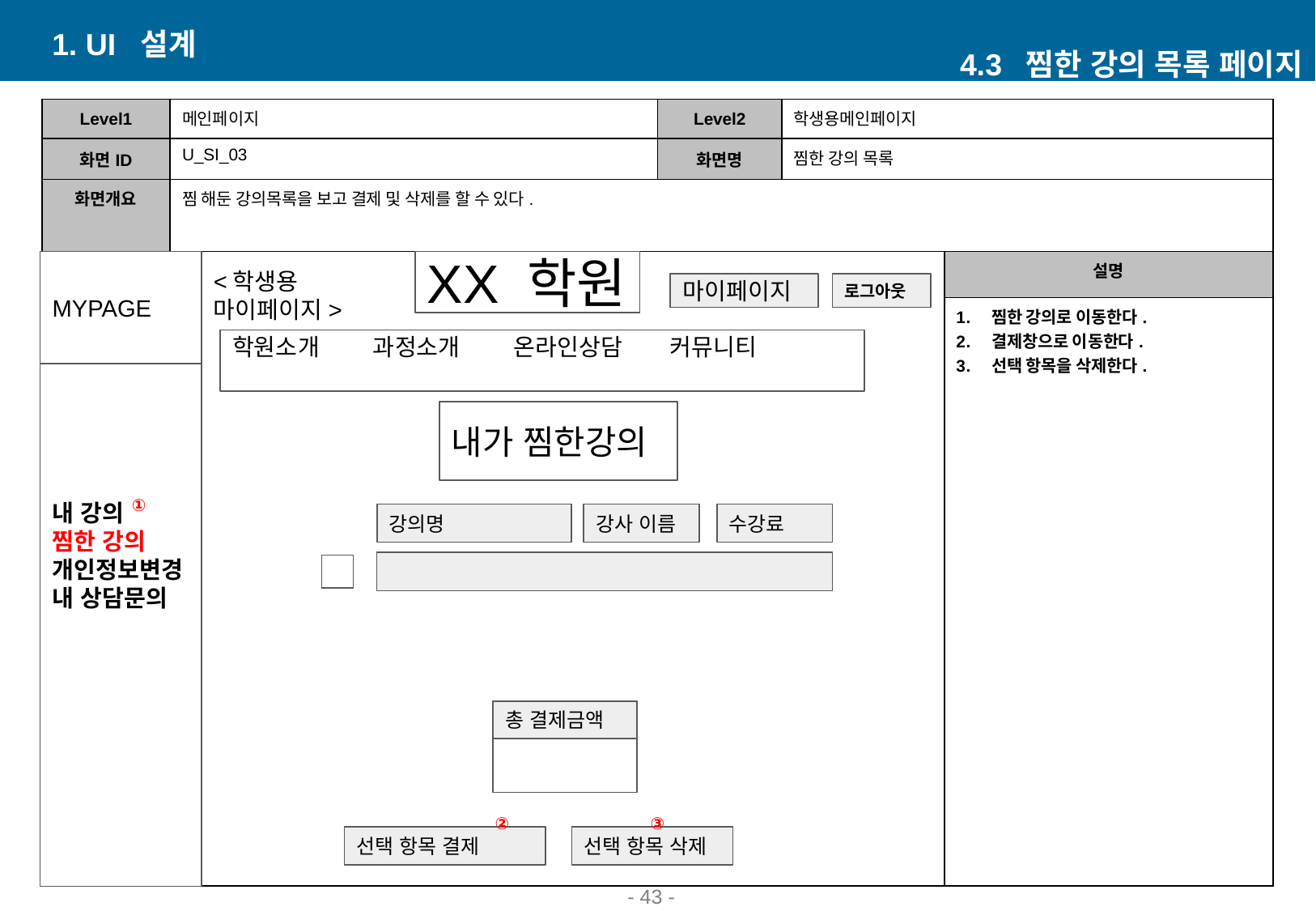

1. UI  설계
4.3  찜한 강의 목록 페이지
| Level1 | 메인페이지 | Level2 | 학생용메인페이지 |  |
| --- | --- | --- | --- | --- |
| 화면ID | U\_SI\_03 | 화면명 | 찜한 강의 목록 |  |
| 화면개요 | 찜 해둔 강의목록을 보고 결제 및 삭제를 할 수 있다. |  |  |  |
|  |  |  |  | 설명 |
|  |  |  |  | 찜한 강의로 이동한다. 결제창으로 이동한다. 선택 항목을 삭제한다. |
MYPAGE

내 강의
찜한 강의
개인정보변경
내 상담문의

XX 학원
<학생용 마이페이지>
마이페이지
로그아웃
학원소개        과정소개        온라인상담       커뮤니티

내가 찜한강의
①
강의명
강사 이름
수강료
③

총 결제금액
③
②
선택 항목 결제
선택 항목 삭제
- 43 -